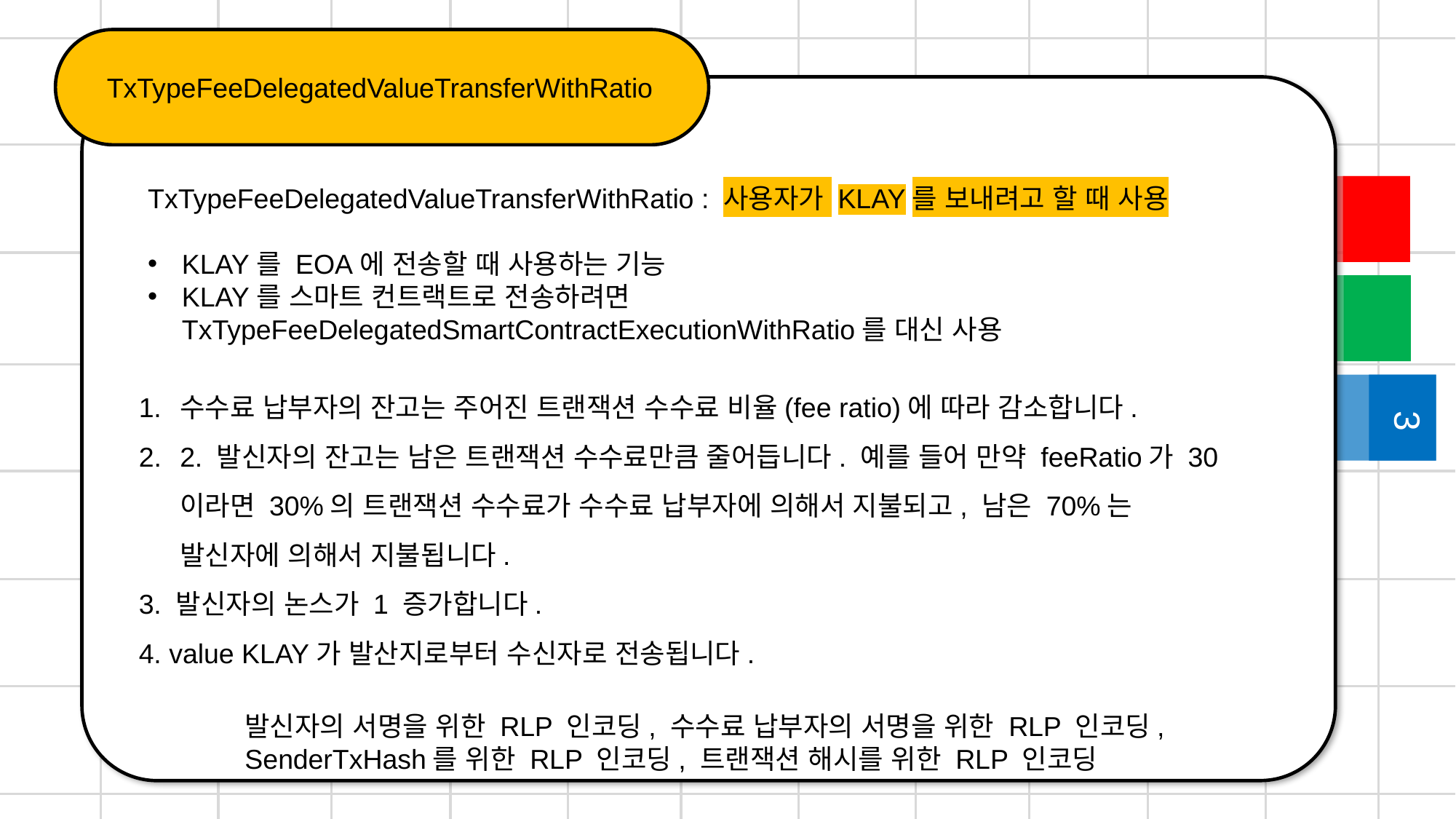

TxTypeFeeDelegatedValueTransferWithRatio

TxTypeFeeDelegatedValueTransferWithRatio : 사용자가 KLAY를 보내려고 할 때 사용

KLAY를 EOA에 전송할 때 사용하는 기능
KLAY를 스마트 컨트랙트로 전송하려면 TxTypeFeeDelegatedSmartContractExecutionWithRatio를 대신 사용

수수료 납부자의 잔고는 주어진 트랜잭션 수수료 비율(fee ratio)에 따라 감소합니다.
2. 발신자의 잔고는 남은 트랜잭션 수수료만큼 줄어듭니다. 예를 들어 만약 feeRatio가 30이라면 30%의 트랜잭션 수수료가 수수료 납부자에 의해서 지불되고, 남은 70%는 발신자에 의해서 지불됩니다.
3. 발신자의 논스가 1 증가합니다.
4. value KLAY가 발산지로부터 수신자로 전송됩니다.

3
발신자의 서명을 위한 RLP 인코딩, 수수료 납부자의 서명을 위한 RLP 인코딩,
SenderTxHash를 위한 RLP 인코딩, 트랜잭션 해시를 위한 RLP 인코딩